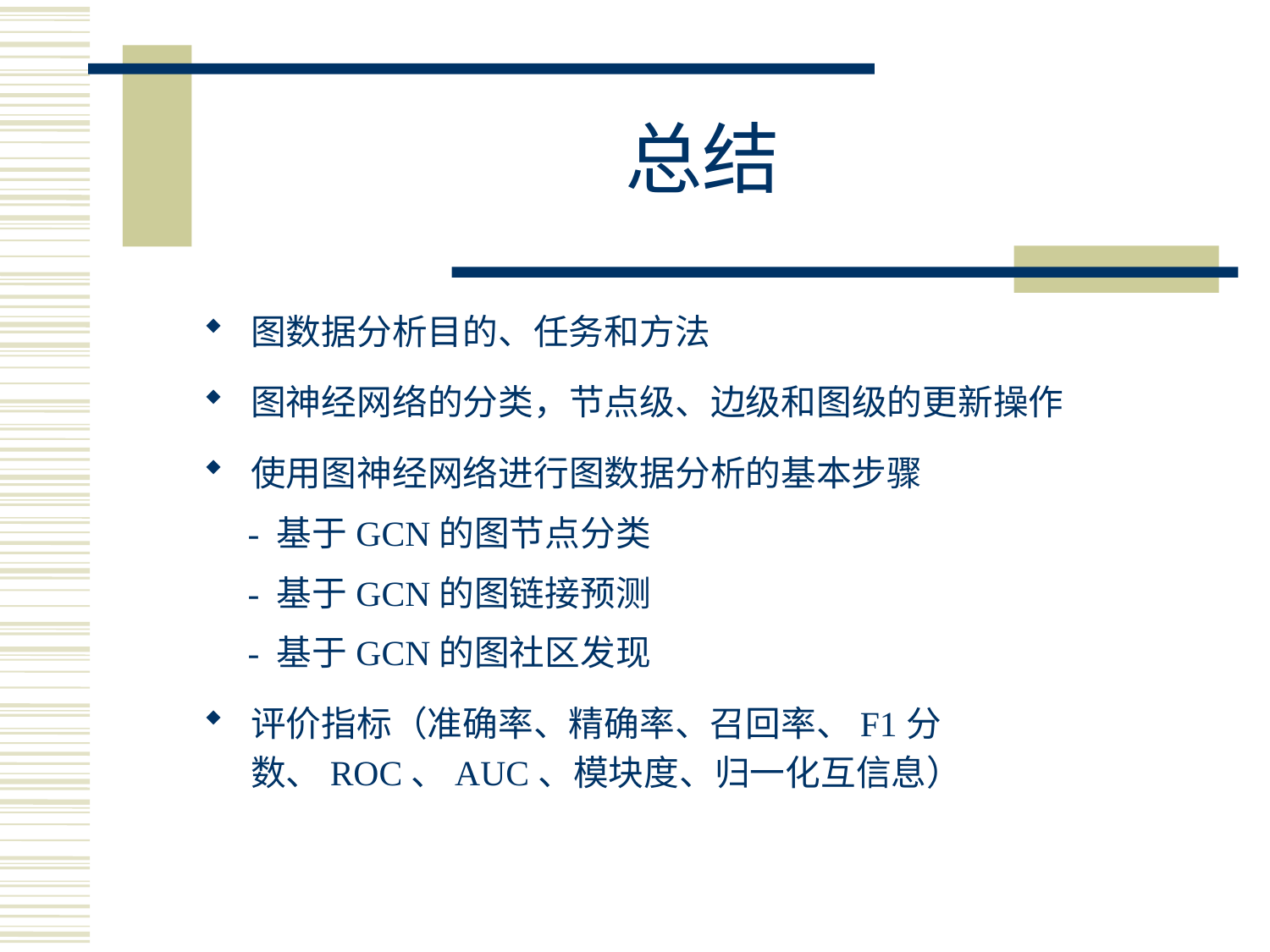

# 总结
图数据分析目的、任务和方法
图神经网络的分类，节点级、边级和图级的更新操作
使用图神经网络进行图数据分析的基本步骤
     - 基于GCN的图节点分类
     - 基于GCN的图链接预测
     - 基于GCN的图社区发现
评价指标（准确率、精确率、召回率、F1分数、ROC、AUC、模块度、归一化互信息）